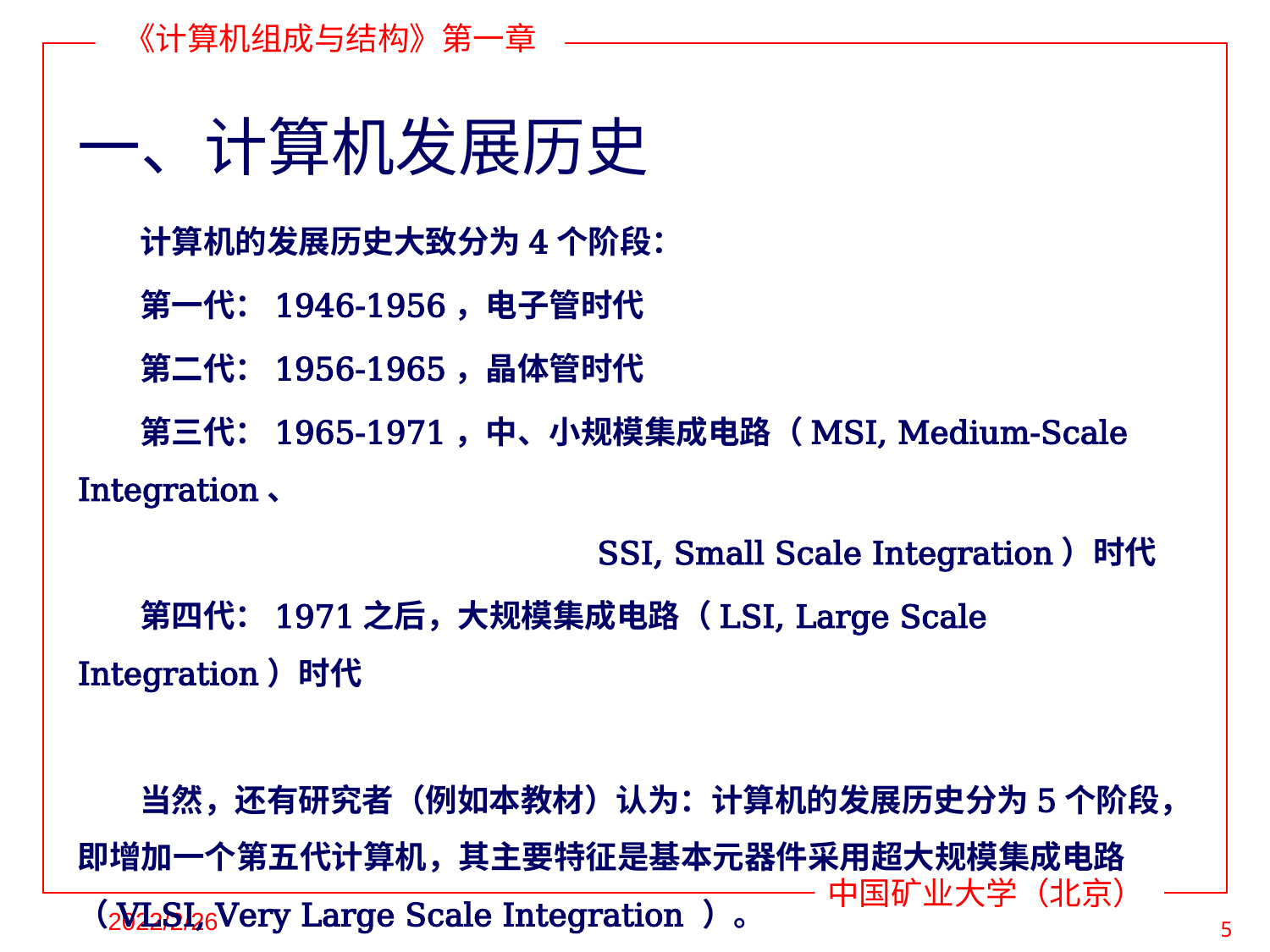

# 一、计算机发展历史
计算机的发展历史大致分为4个阶段：
第一代：1946-1956，电子管时代
第二代：1956-1965，晶体管时代
第三代：1965-1971，中、小规模集成电路（MSI, Medium-Scale Integration、
                                             SSI, Small Scale Integration）时代
第四代：1971之后，大规模集成电路（LSI, Large Scale Integration）时代

当然，还有研究者（例如本教材）认为：计算机的发展历史分为5个阶段，即增加一个第五代计算机，其主要特征是基本元器件采用超大规模集成电路（VLSI, Very Large Scale Integration ）。
2022/2/26